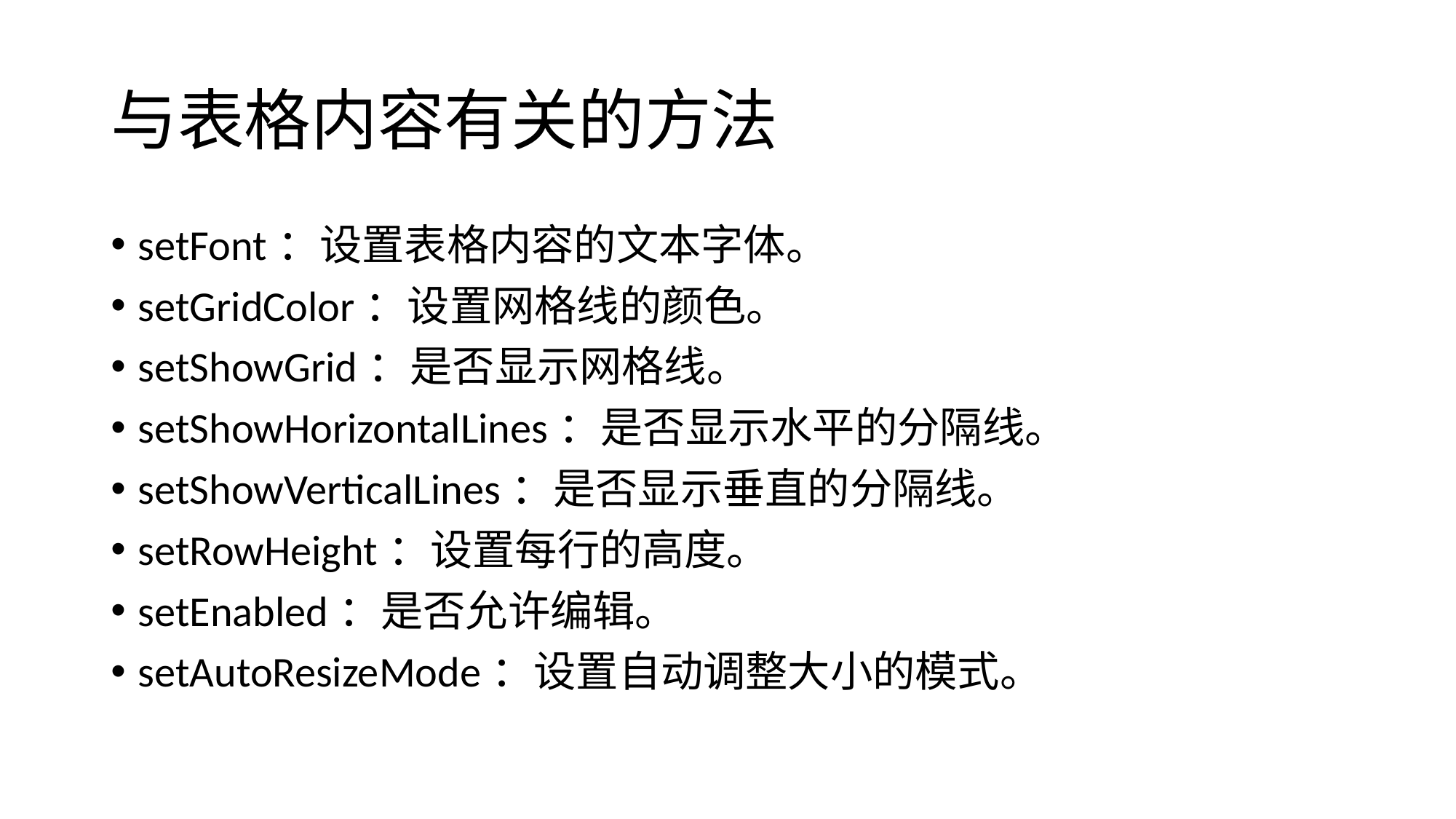

# 与表格内容有关的方法
setFont：设置表格内容的文本字体。
setGridColor：设置网格线的颜色。
setShowGrid：是否显示网格线。
setShowHorizontalLines：是否显示水平的分隔线。
setShowVerticalLines：是否显示垂直的分隔线。
setRowHeight：设置每行的高度。
setEnabled：是否允许编辑。
setAutoResizeMode：设置自动调整大小的模式。